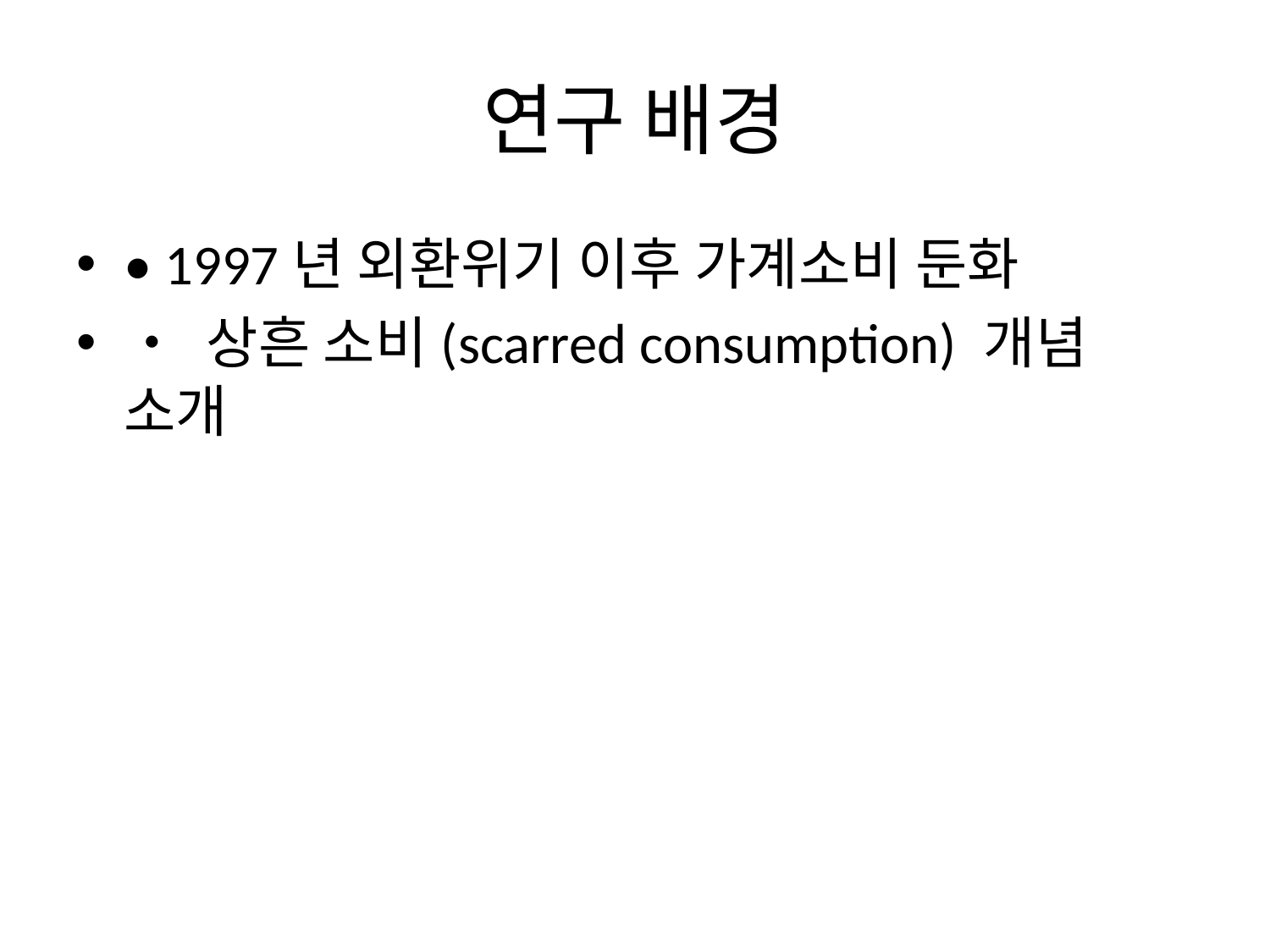

# 연구 배경
• 1997년 외환위기 이후 가계소비 둔화
• 상흔 소비(scarred consumption) 개념 소개